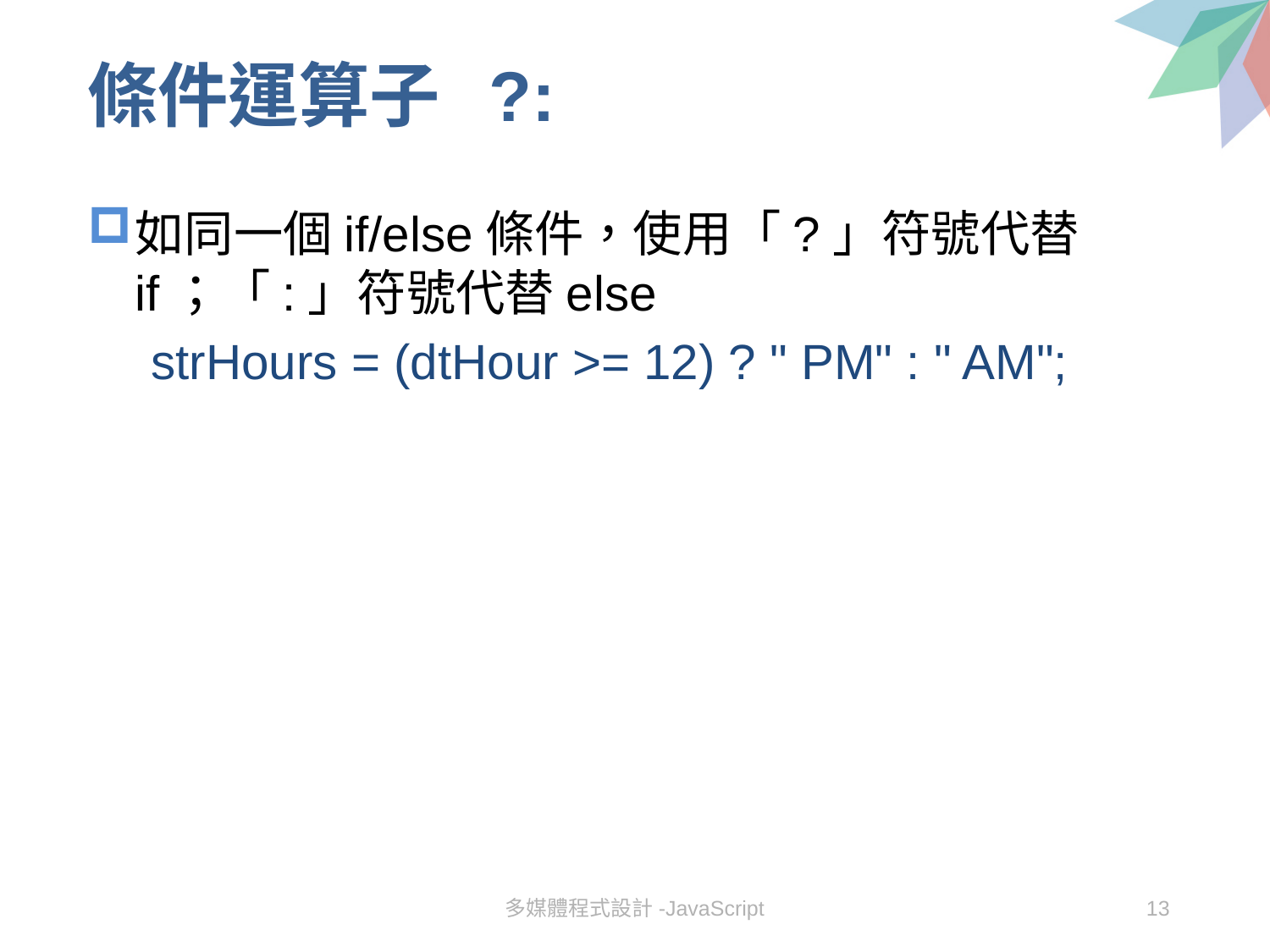

# 條件運算子  ?:
如同一個if/else條件，使用「?」符號代替if；「:」符號代替else
strHours = (dtHour >= 12) ? " PM" : " AM";
多媒體程式設計-JavaScript
13